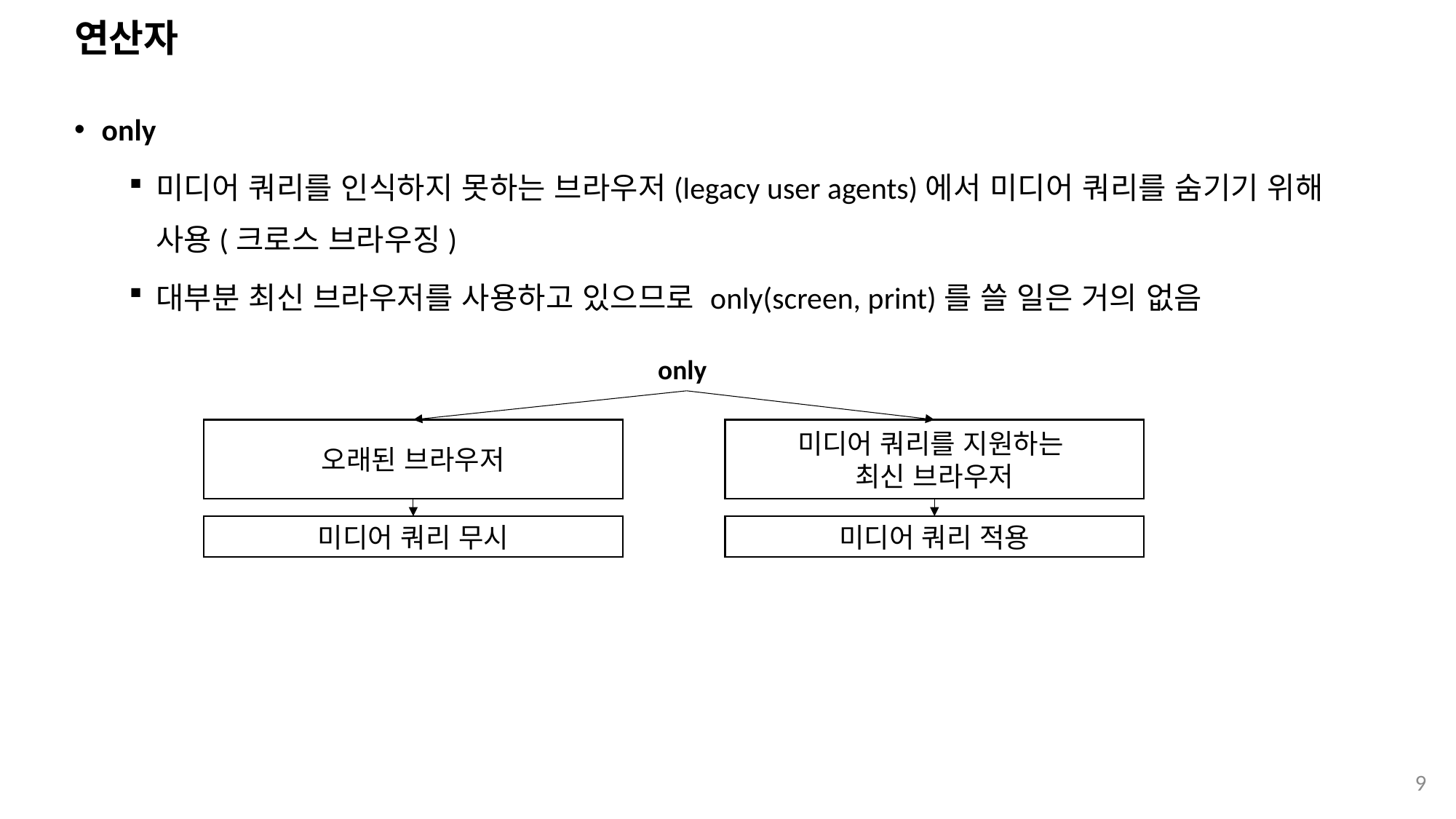

# 연산자
only
미디어 쿼리를 인식하지 못하는 브라우저(legacy user agents)에서 미디어 쿼리를 숨기기 위해 사용(크로스 브라우징)
대부분 최신 브라우저를 사용하고 있으므로 only(screen, print)를 쓸 일은 거의 없음

only
오래된 브라우저
미디어 쿼리를 지원하는
최신 브라우저
미디어 쿼리 적용
미디어 쿼리 무시
9